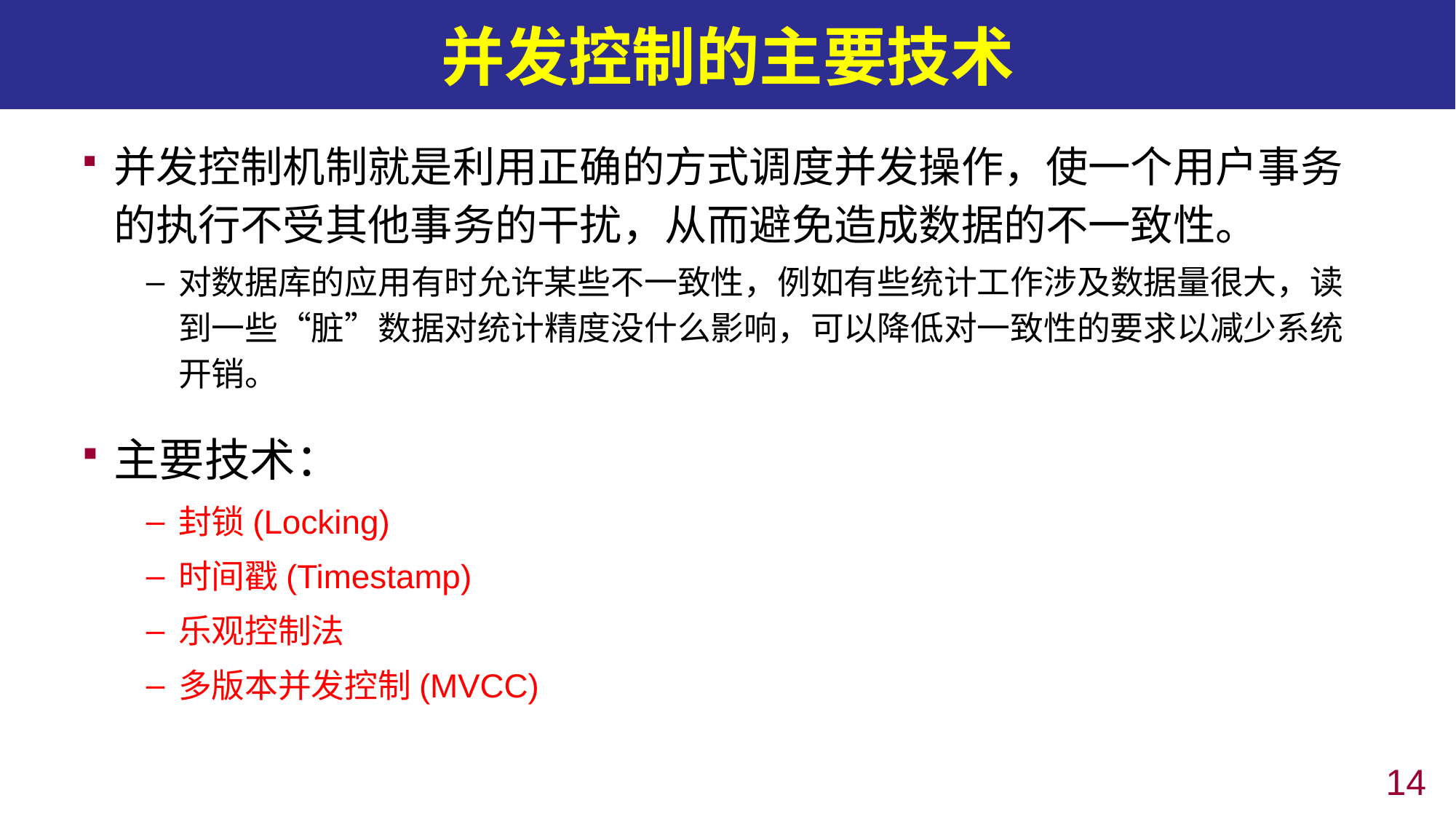

# 并发控制的主要技术
并发控制机制就是利用正确的方式调度并发操作，使一个用户事务的执行不受其他事务的干扰，从而避免造成数据的不一致性。
对数据库的应用有时允许某些不一致性，例如有些统计工作涉及数据量很大，读到一些“脏”数据对统计精度没什么影响，可以降低对一致性的要求以减少系统开销。

主要技术：
封锁(Locking)
时间戳(Timestamp)
乐观控制法
多版本并发控制(MVCC)
14